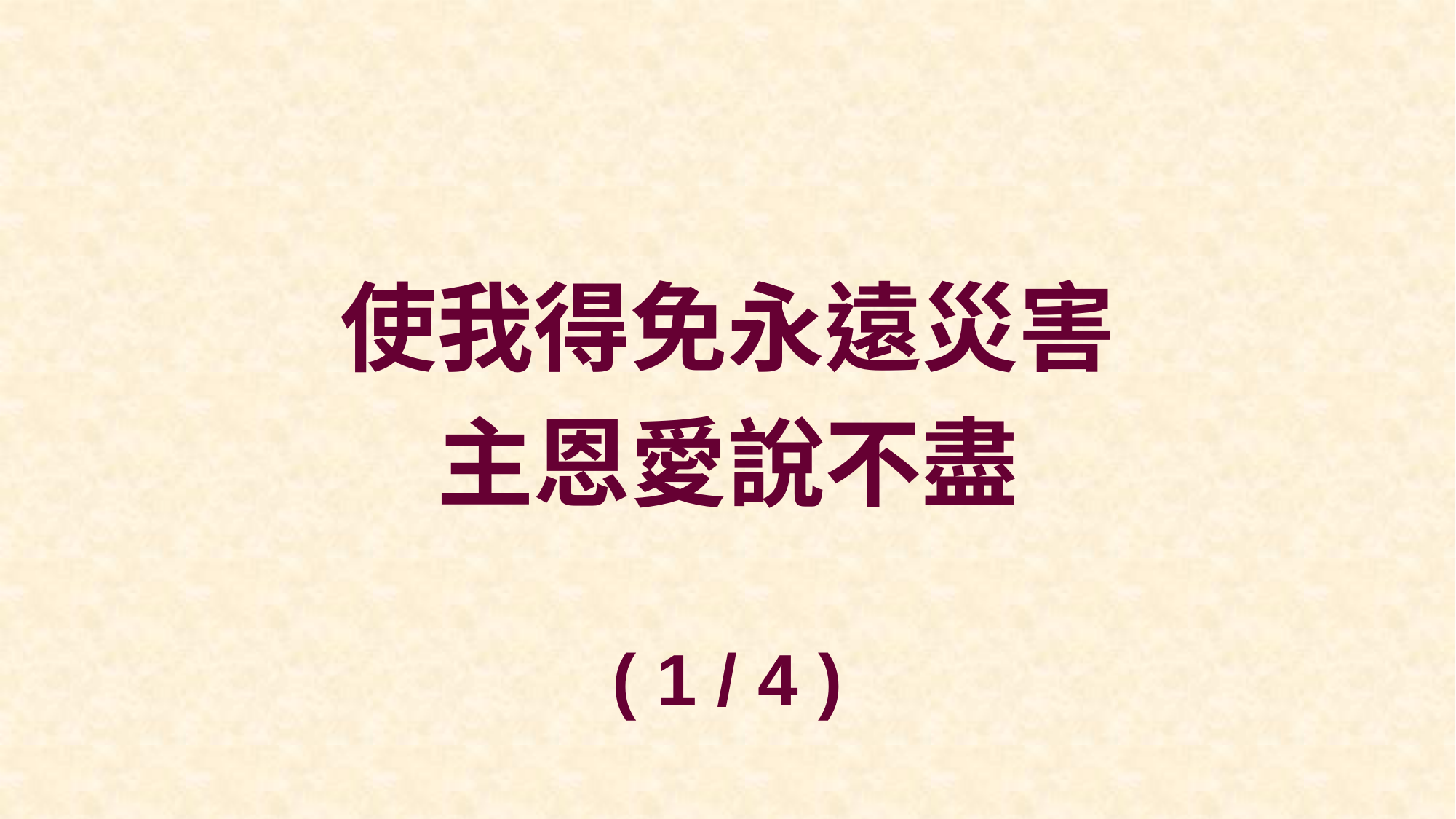

使我得免永遠災害
主恩愛說不盡
( 1 / 4 )